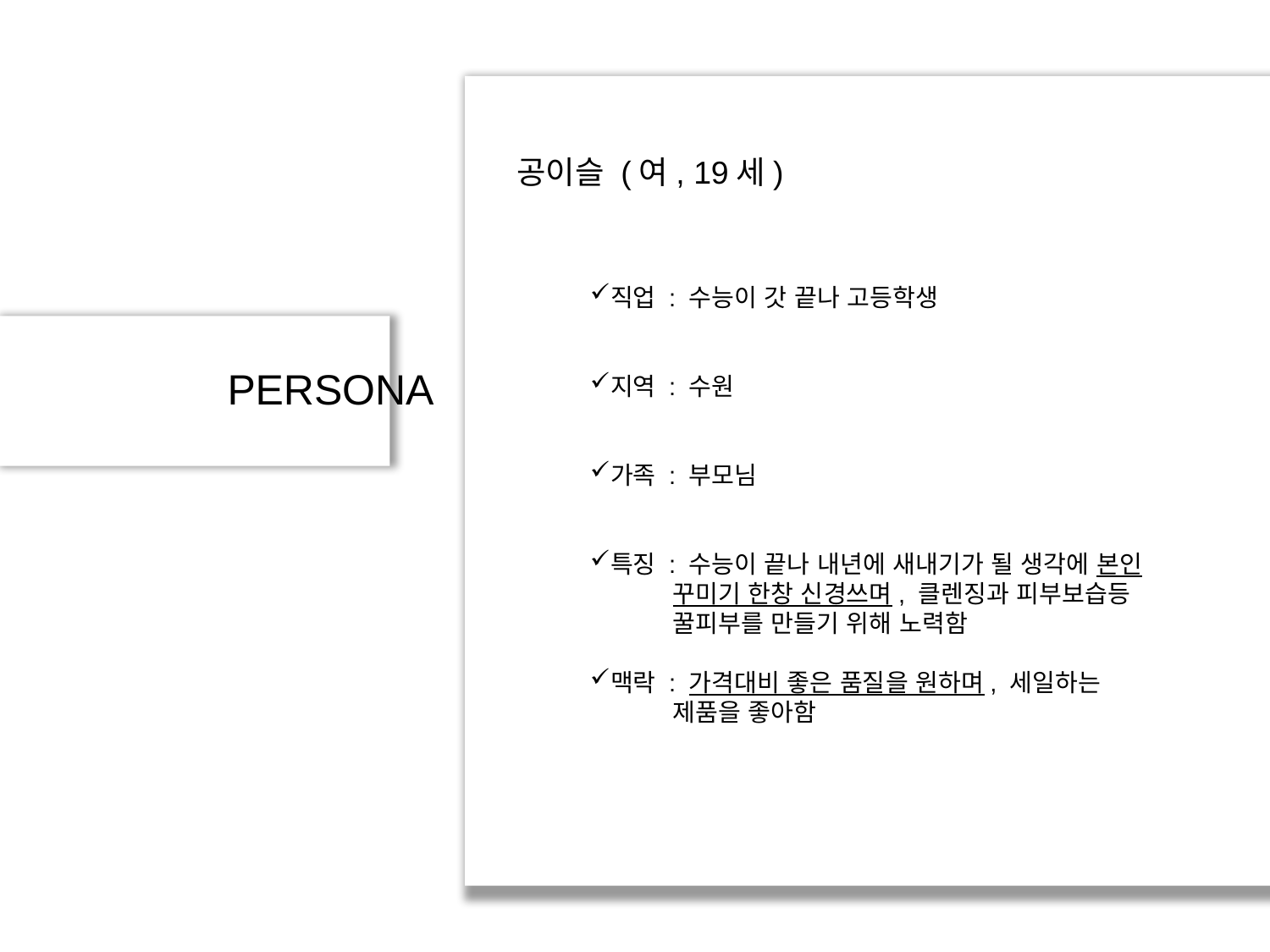

공이슬 (여, 19세)
직업 : 수능이 갓 끝나 고등학생

지역 : 수원

가족 : 부모님

특징 : 수능이 끝나 내년에 새내기가 될 생각에 본인
           꾸미기 한창 신경쓰며, 클렌징과 피부보습등
           꿀피부를 만들기 위해 노력함

맥락 : 가격대비 좋은 품질을 원하며, 세일하는
           제품을 좋아함

PERSONA